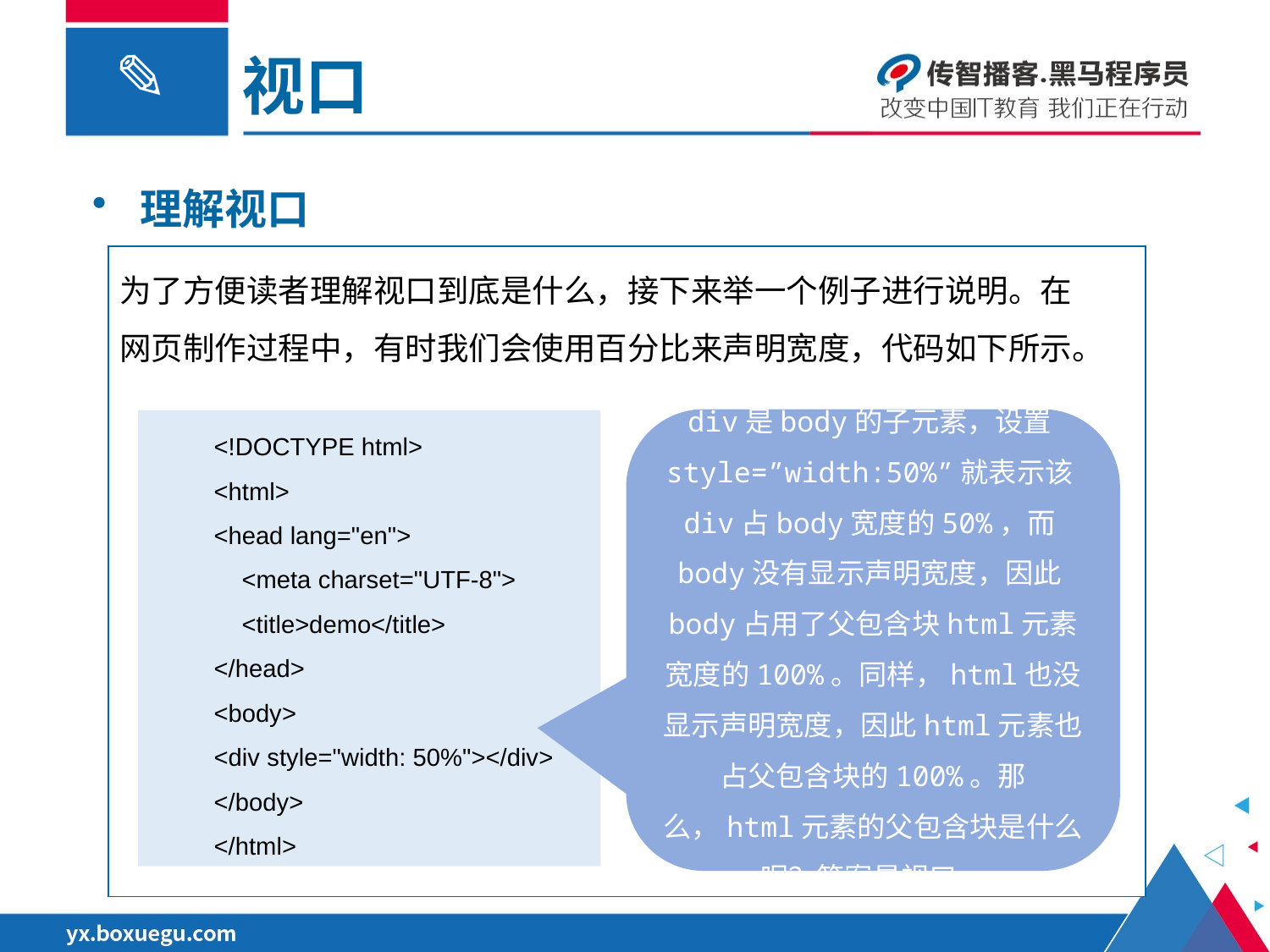

视口
理解视口
为了方便读者理解视口到底是什么，接下来举一个例子进行说明。在网页制作过程中，有时我们会使用百分比来声明宽度，代码如下所示。

<!DOCTYPE html>
<html>
<head lang="en">
    <meta charset="UTF-8">
    <title>demo</title>
</head>
<body>
<div style="width: 50%"></div>
</body>
</html>
div是body的子元素，设置style=”width:50%”就表示该div占body宽度的50%，而body没有显示声明宽度，因此body占用了父包含块html元素宽度的100%。同样，html也没显示声明宽度，因此html元素也占父包含块的100%。那么，html元素的父包含块是什么呢？答案是视口。